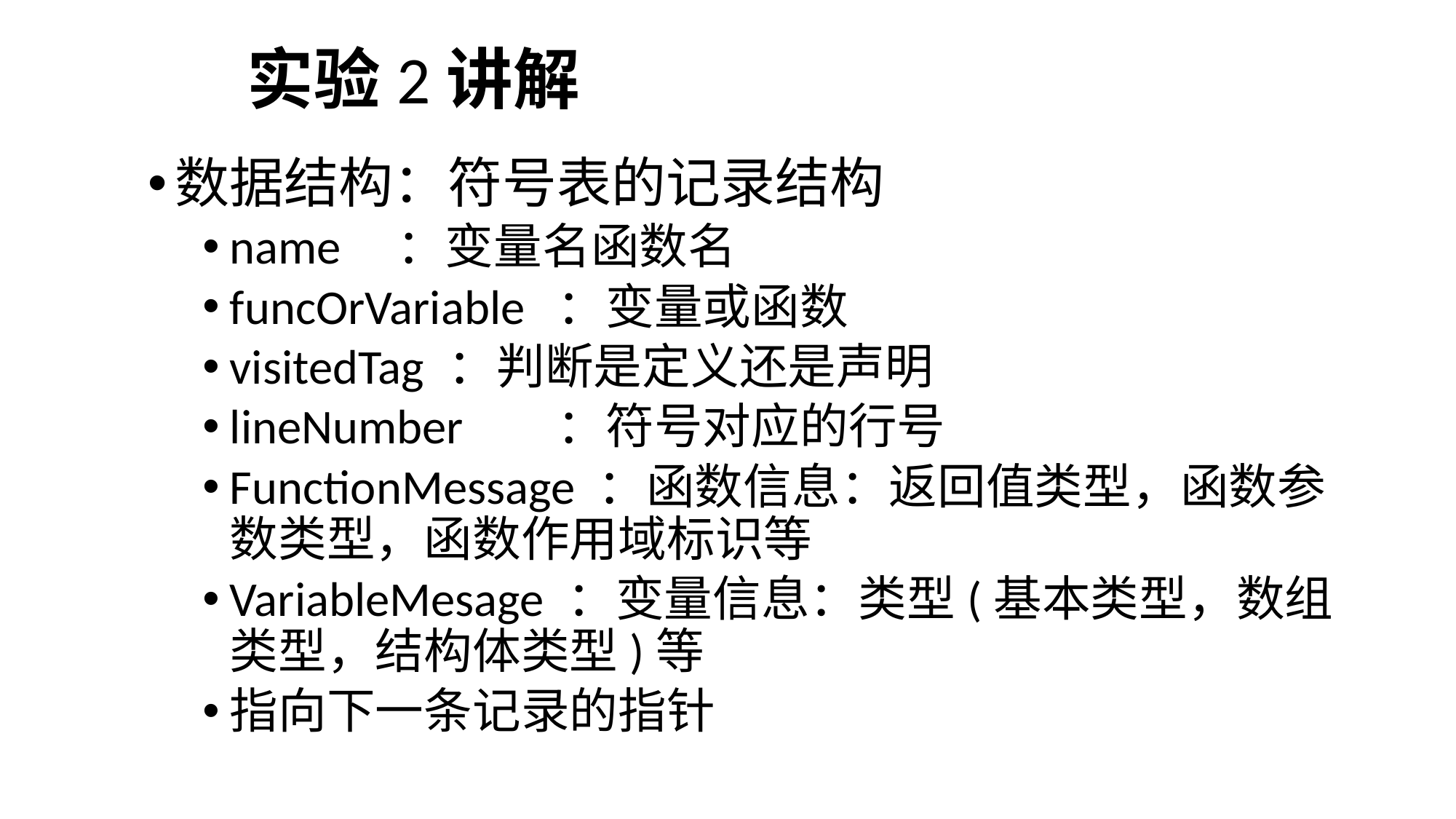

# 实验2讲解
数据结构：符号表的记录结构
name    ：变量名函数名
funcOrVariable	：变量或函数
visitedTag	：判断是定义还是声明
lineNumber	：符号对应的行号
FunctionMessage ：函数信息：返回值类型，函数参数类型，函数作用域标识等
VariableMesage ：变量信息：类型(基本类型，数组类型，结构体类型)等
指向下一条记录的指针